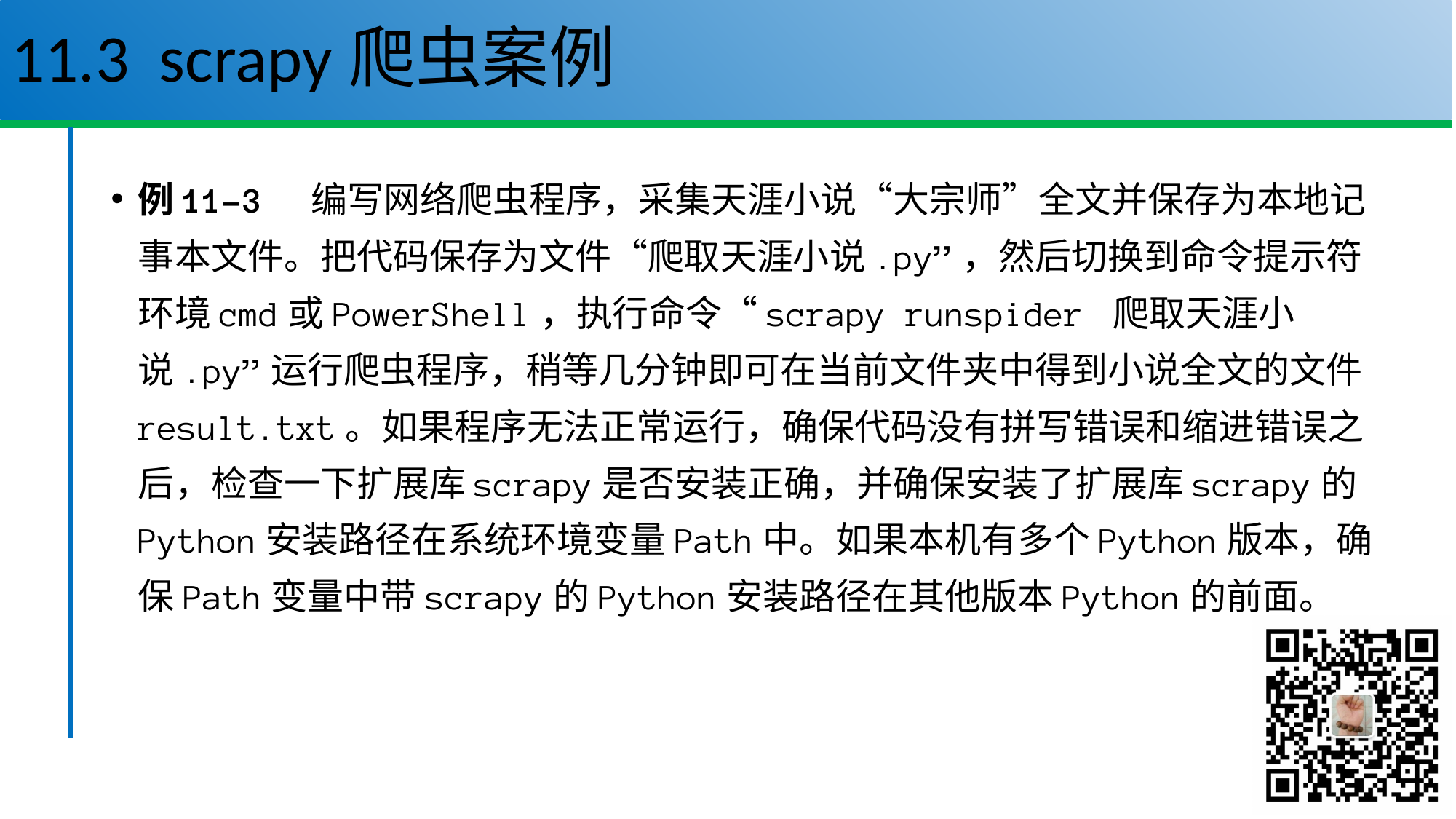

# 11.3  scrapy爬虫案例
例11-3  编写网络爬虫程序，采集天涯小说“大宗师”全文并保存为本地记事本文件。把代码保存为文件“爬取天涯小说.py”，然后切换到命令提示符环境cmd或PowerShell，执行命令“scrapy runspider 爬取天涯小说.py”运行爬虫程序，稍等几分钟即可在当前文件夹中得到小说全文的文件result.txt。如果程序无法正常运行，确保代码没有拼写错误和缩进错误之后，检查一下扩展库scrapy是否安装正确，并确保安装了扩展库scrapy的Python安装路径在系统环境变量Path中。如果本机有多个Python版本，确保Path变量中带scrapy的Python安装路径在其他版本Python的前面。
30